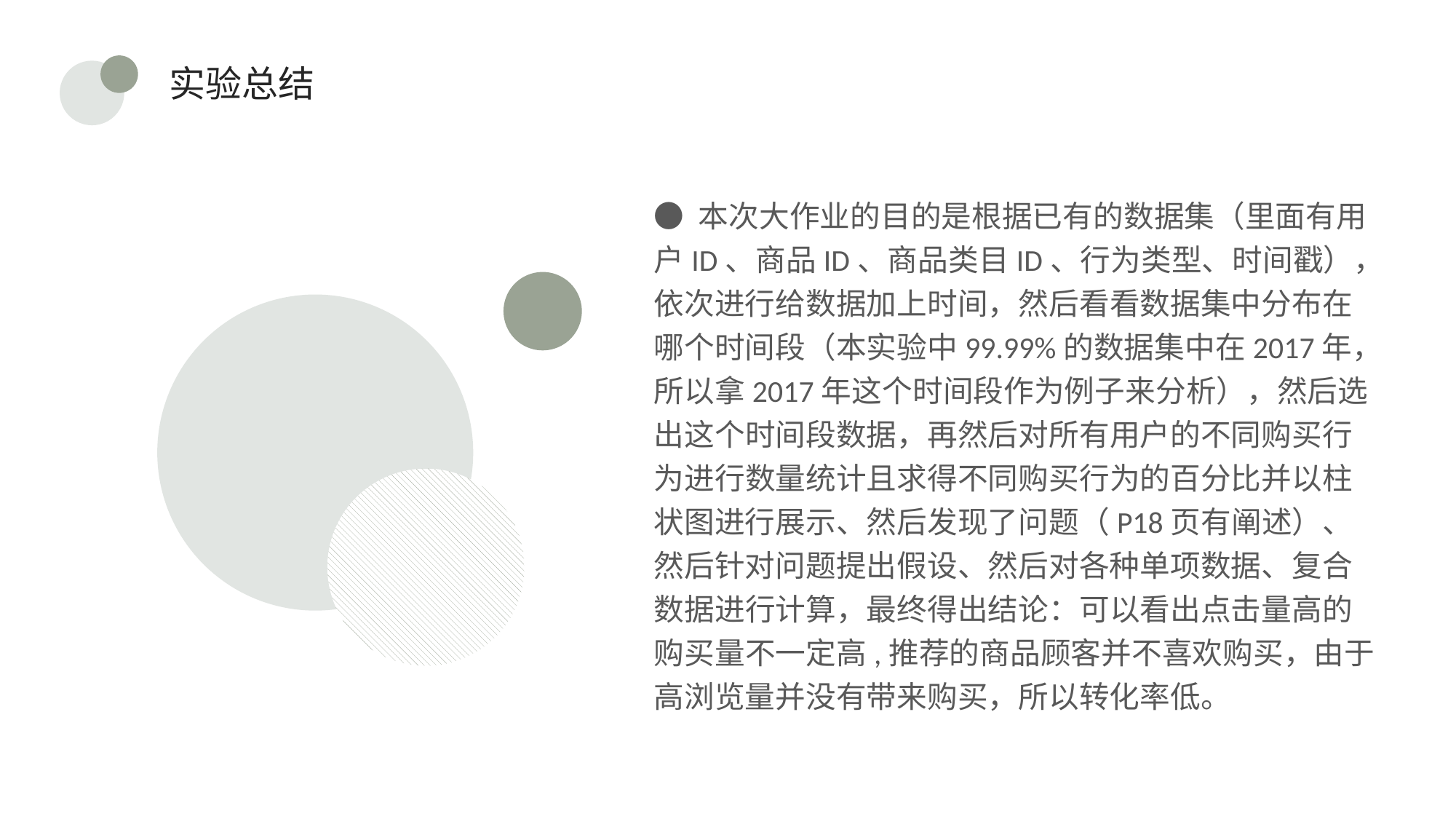

实验总结
● 本次大作业的目的是根据已有的数据集（里面有用户ID、商品ID、商品类目ID、行为类型、时间戳），依次进行给数据加上时间，然后看看数据集中分布在哪个时间段（本实验中99.99%的数据集中在2017年，所以拿2017年这个时间段作为例子来分析），然后选出这个时间段数据，再然后对所有用户的不同购买行为进行数量统计且求得不同购买行为的百分比并以柱状图进行展示、然后发现了问题（P18页有阐述）、然后针对问题提出假设、然后对各种单项数据、复合数据进行计算，最终得出结论：可以看出点击量高的购买量不一定高,推荐的商品顾客并不喜欢购买，由于高浏览量并没有带来购买，所以转化率低。